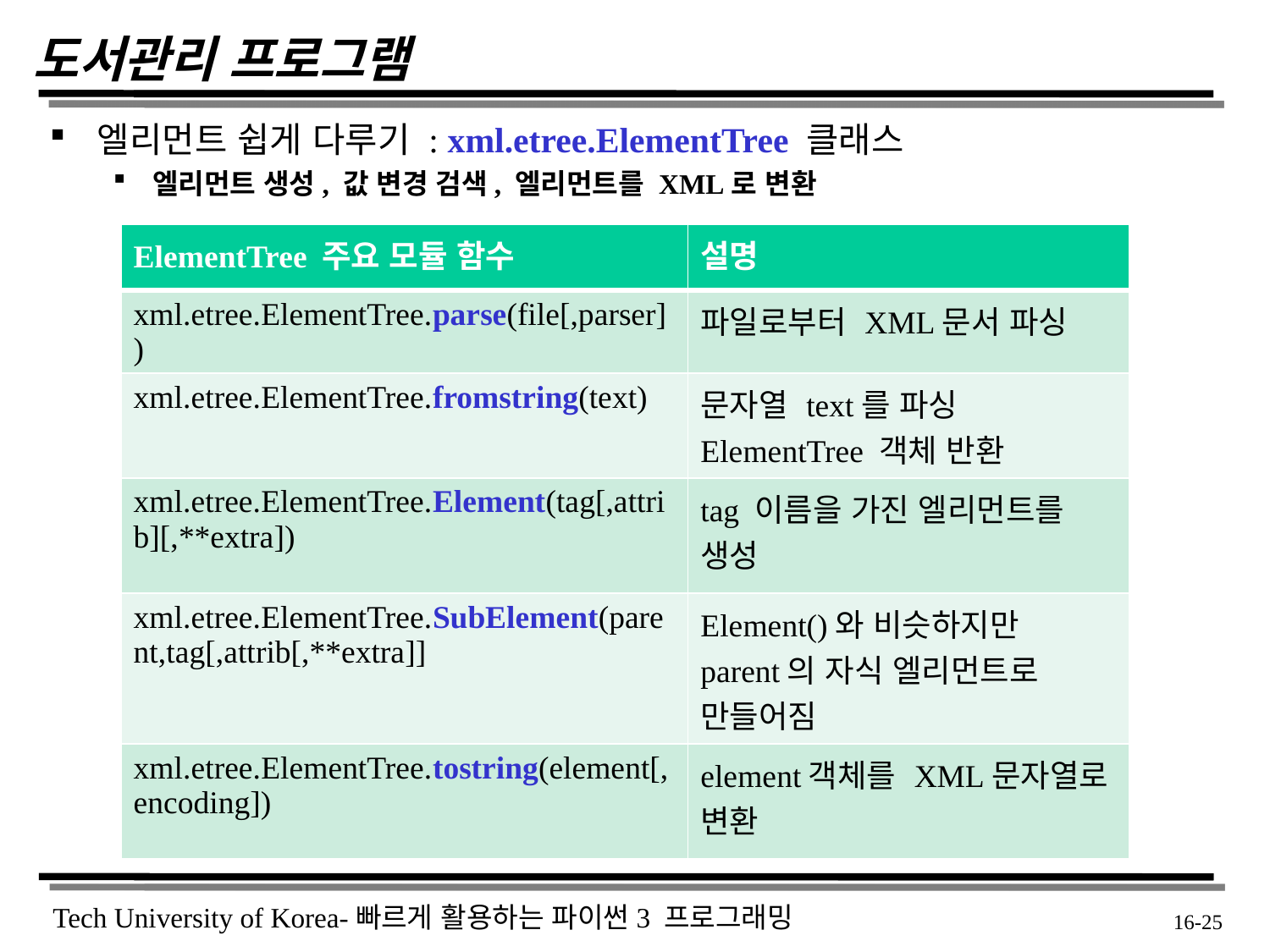

# 도서관리 프로그램
엘리먼트 쉽게 다루기 : xml.etree.ElementTree 클래스
엘리먼트 생성, 값 변경 검색, 엘리먼트를 XML로 변환

| ElementTree 주요 모듈 함수 | 설명 |
| --- | --- |
| xml.etree.ElementTree.parse(file[,parser]) | 파일로부터 XML문서 파싱 |
| xml.etree.ElementTree.fromstring(text) | 문자열 text를 파싱 ElementTree 객체 반환 |
| xml.etree.ElementTree.Element(tag[,attrib][,\*\*extra]) | tag 이름을 가진 엘리먼트를 생성 |
| xml.etree.ElementTree.SubElement(parent,tag[,attrib[,\*\*extra]] | Element()와 비슷하지만 parent의 자식 엘리먼트로 만들어짐 |
| xml.etree.ElementTree.tostring(element[,encoding]) | element객체를 XML문자열로 변환 |
 16-25